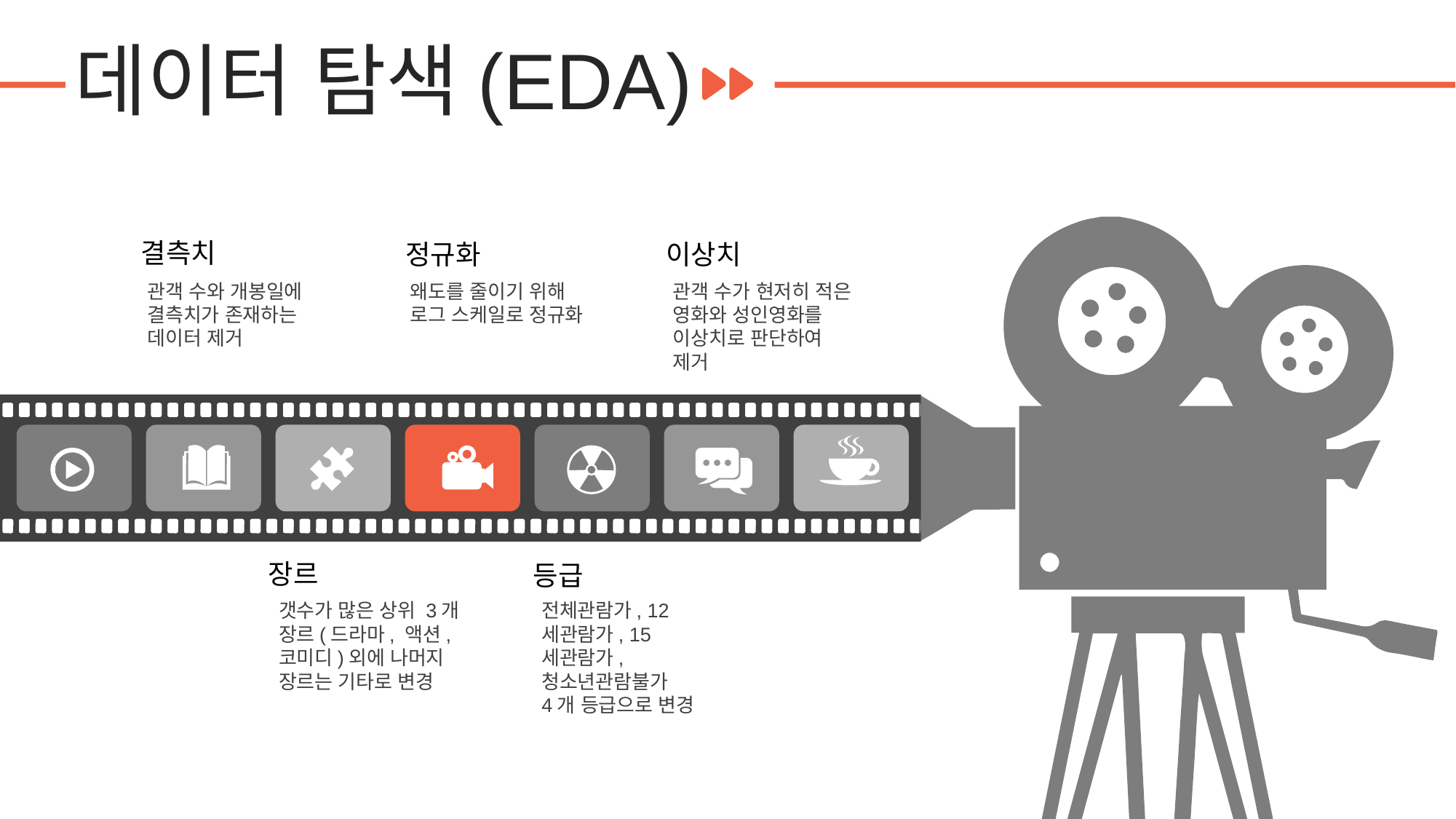

데이터 탐색(EDA)

결측치
이상치
정규화
왜도를 줄이기 위해 로그 스케일로 정규화
관객 수와 개봉일에 결측치가 존재하는 데이터 제거
관객 수가 현저히 적은 영화와 성인영화를 이상치로 판단하여 제거

장르
등급
갯수가 많은 상위 3개 장르(드라마, 액션, 코미디)외에 나머지 장르는 기타로 변경
전체관람가, 12세관람가, 15세관람가, 청소년관람불가
4개 등급으로 변경